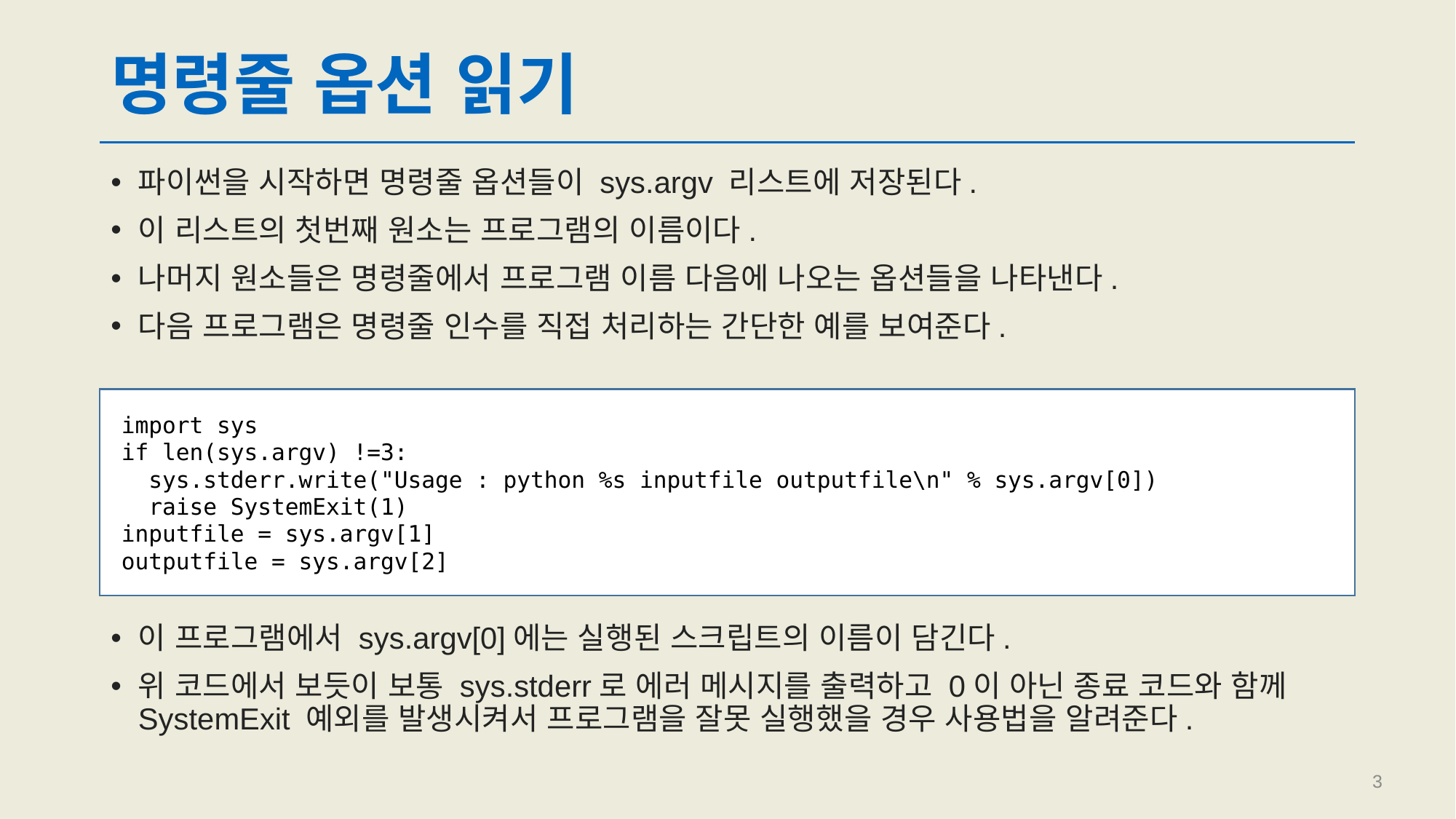

# 명령줄 옵션 읽기
파이썬을 시작하면 명령줄 옵션들이 sys.argv 리스트에 저장된다.
이 리스트의 첫번째 원소는 프로그램의 이름이다.
나머지 원소들은 명령줄에서 프로그램 이름 다음에 나오는 옵션들을 나타낸다.
다음 프로그램은 명령줄 인수를 직접 처리하는 간단한 예를 보여준다.
import sys
if len(sys.argv) !=3:
  sys.stderr.write("Usage : python %s inputfile outputfile\n" % sys.argv[0])
  raise SystemExit(1)
inputfile = sys.argv[1]
outputfile = sys.argv[2]
이 프로그램에서 sys.argv[0]에는 실행된 스크립트의 이름이 담긴다.
위 코드에서 보듯이 보통 sys.stderr로 에러 메시지를 출력하고 0이 아닌 종료 코드와 함께 SystemExit 예외를 발생시켜서 프로그램을 잘못 실행했을 경우 사용법을 알려준다.
3